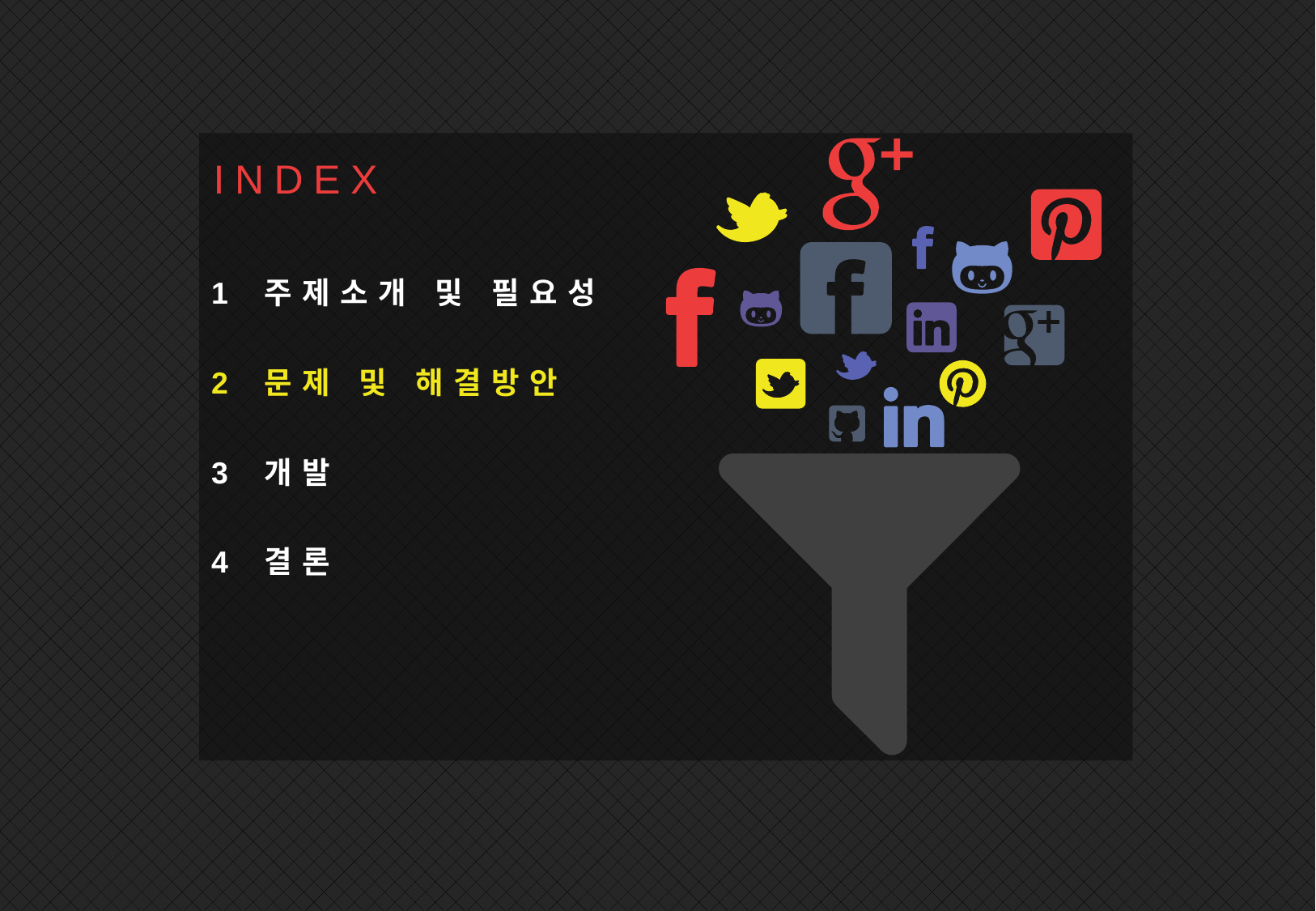

INDEX

1 주제소개 및 필요성

2 문제 및 해결방안

3 개발

4 결론